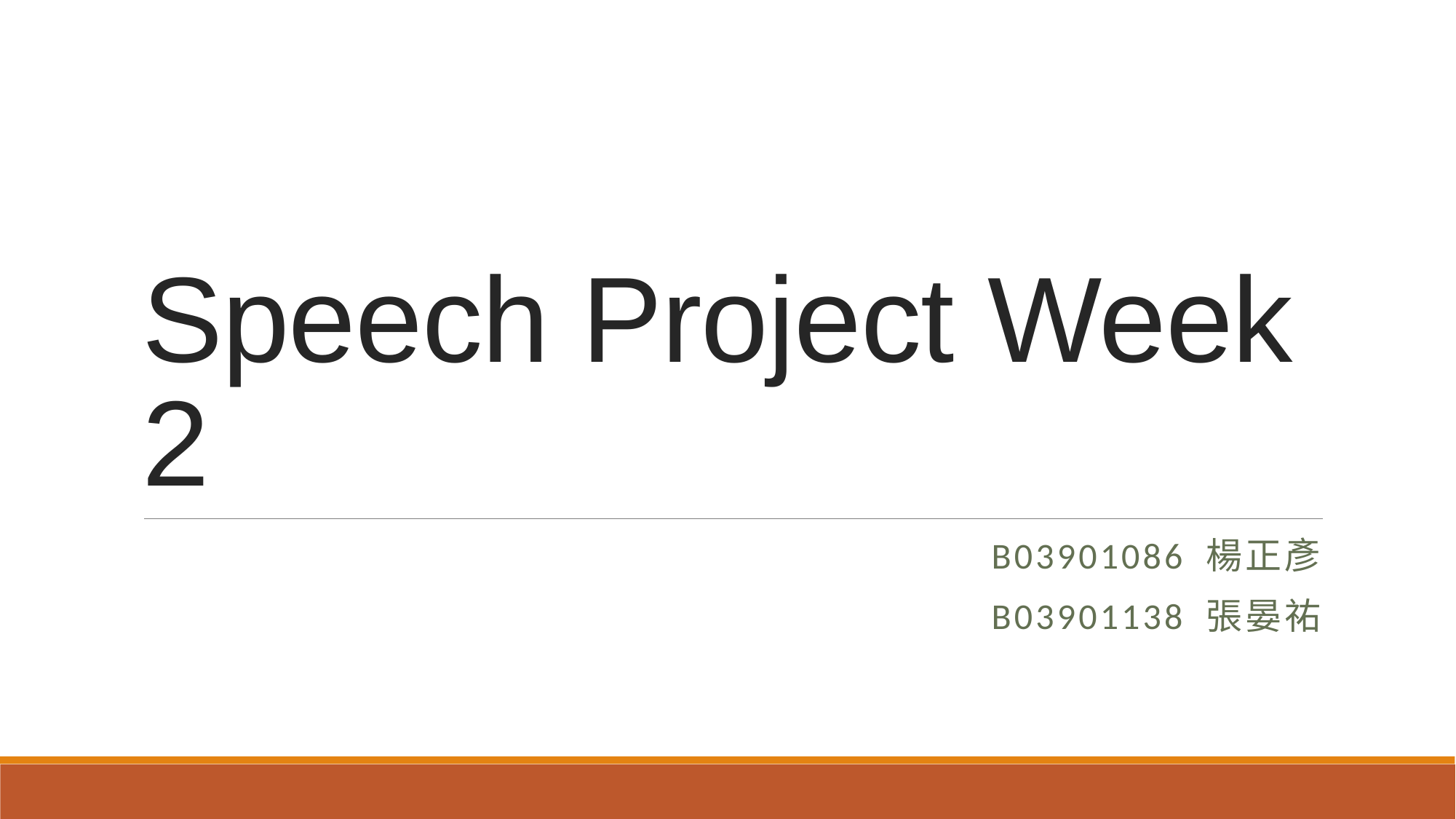

# Speech Project Week 2
B03901086 楊正彥
B03901138 張晏祐